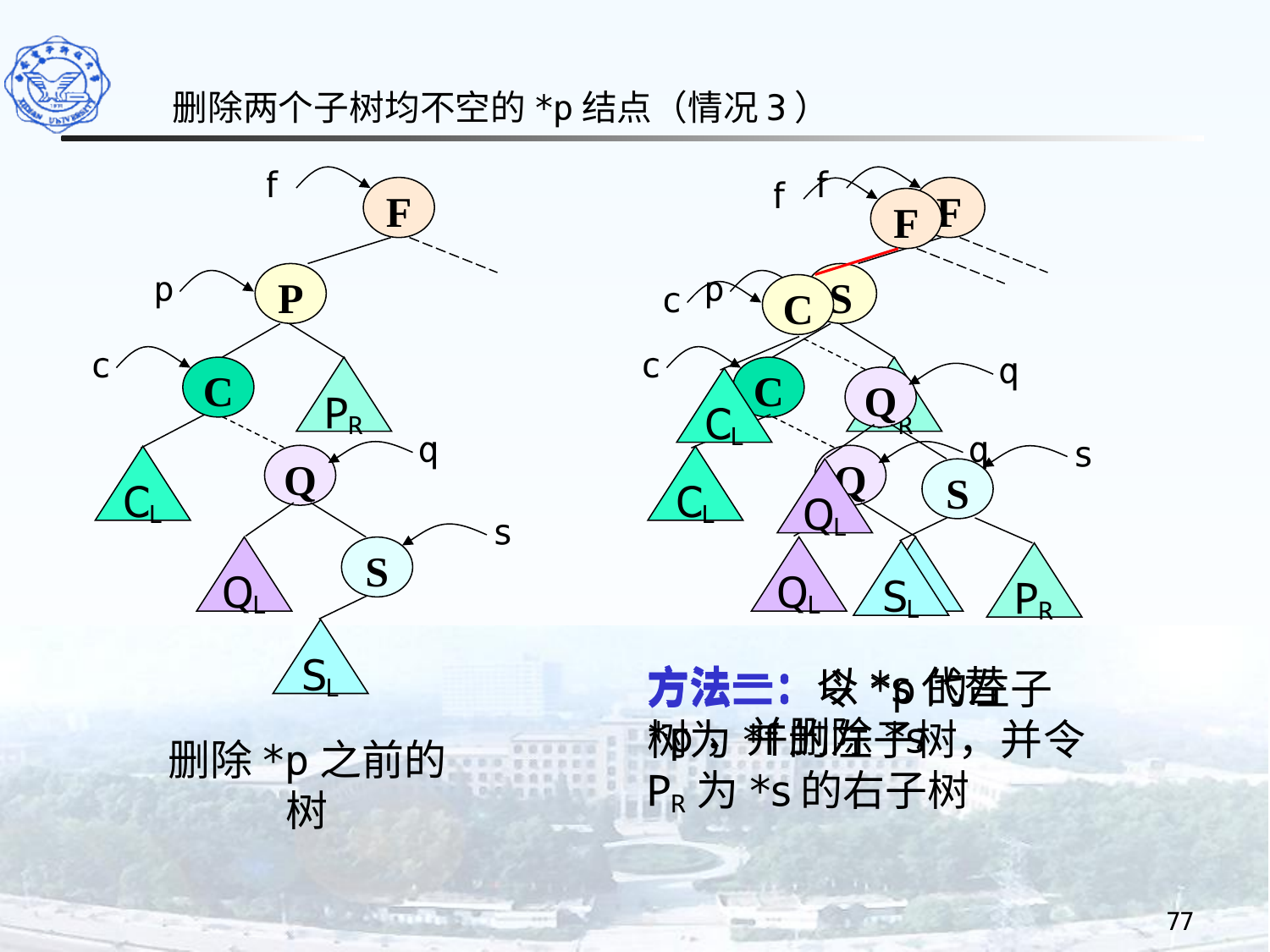

删除两个子树均不空的*p结点（情况3）
f

F

p
P

c

C
PR

q

Q
CL

s

QL
S

SL
删除*p之前的树
f

F

p
S

c

C
PR

q

Q
CL

QL
SL
方法一：以*s代替*p，并删除*s
f

F

c
C

q

Q
CL

s

QL
S

SL
PR
方法二：令*p的左子树为*f的左子树，并令PR为*s的右子树
77